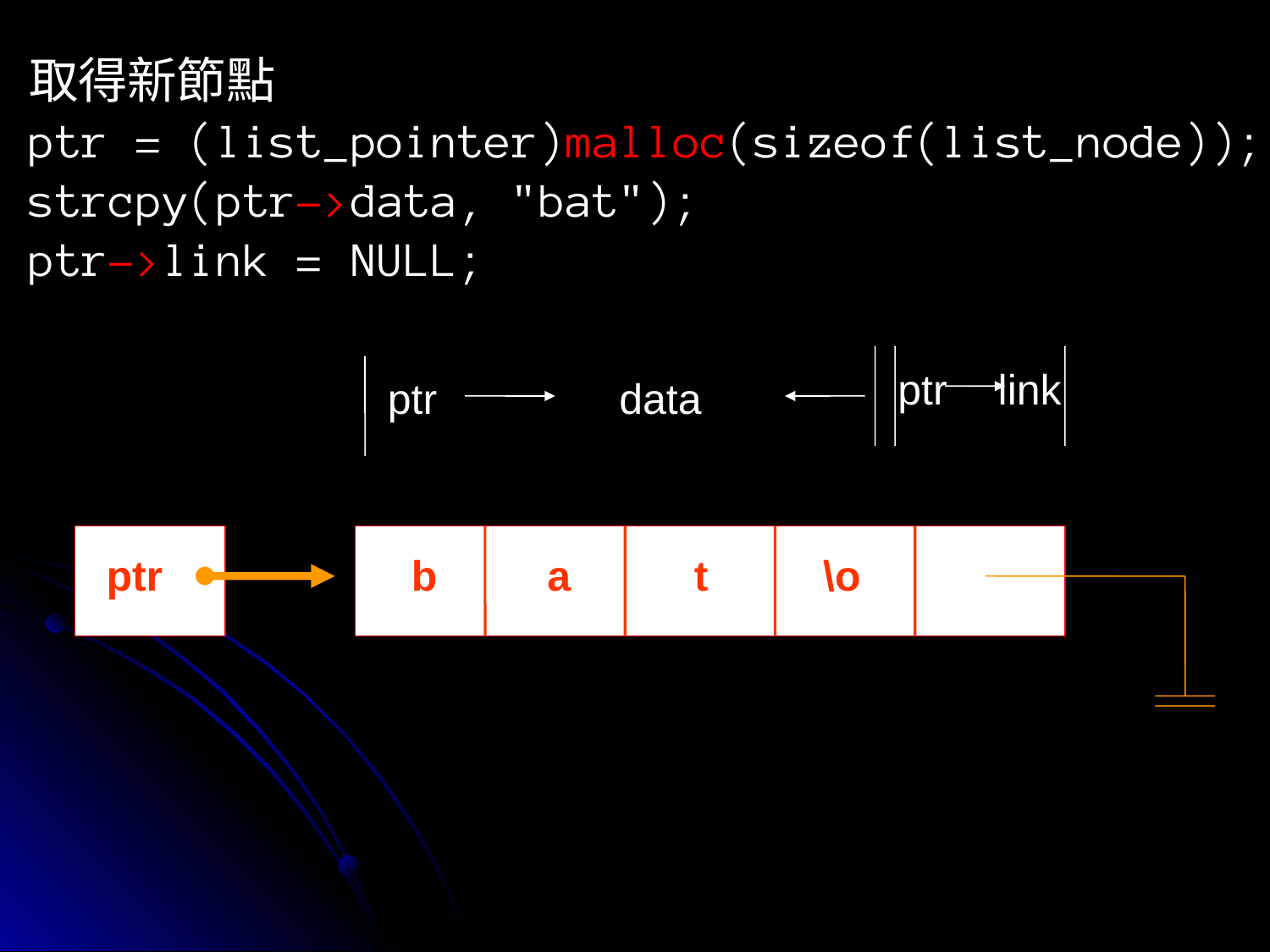

取得新節點
ptr = (list_pointer)malloc(sizeof(list_node));
strcpy(ptr->data, "bat");
ptr->link = NULL;

ptr
link
ptr
data

ptr
b
a
t
\o